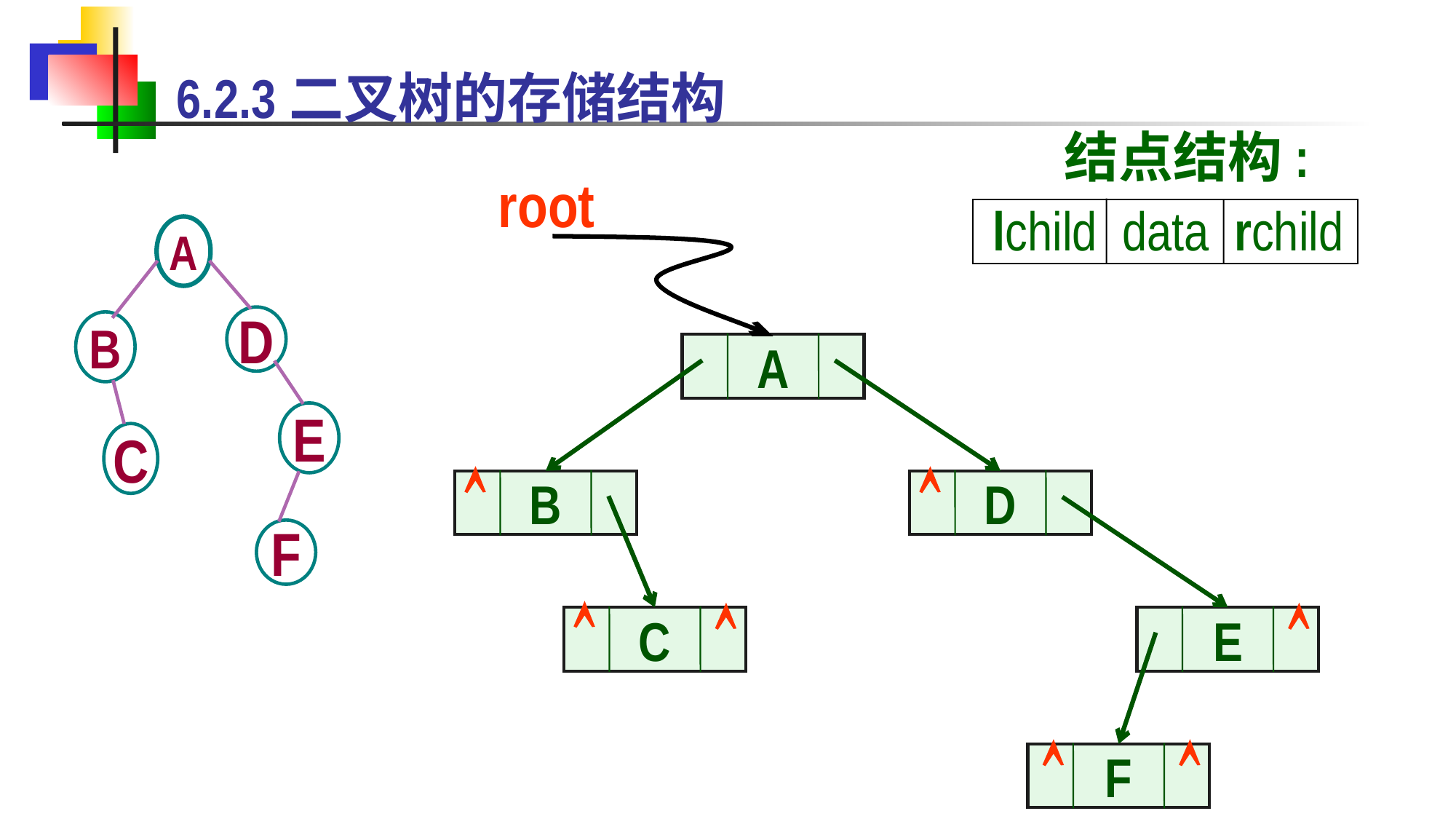

6.2.3二叉树的存储结构
结点结构:
root
lchild  data  rchild

A

D
B

E
C

F

A

∧
∧
B

D

∧
∧
∧
C

E

∧
∧
F